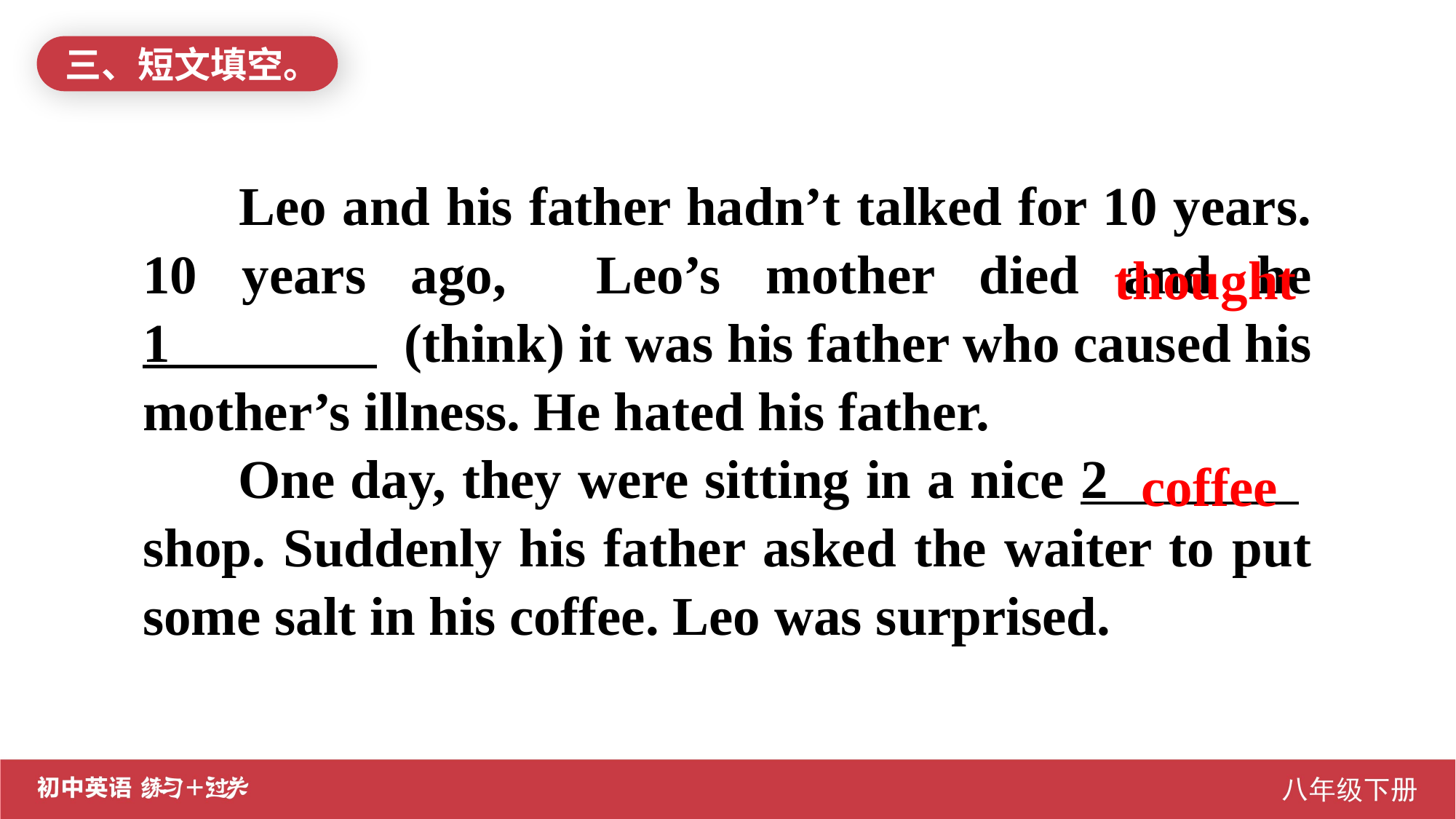

三、短文填空。
      Leo and his father hadn’t talked for 10 years. 10 years ago,  Leo’s mother died and he 1               . (think) it was his father who caused his mother’s illness. He hated his father.
      One day, they were sitting in a nice 2            . shop. Suddenly his father asked the waiter to put some salt in his coffee. Leo was surprised.
thought
coffee